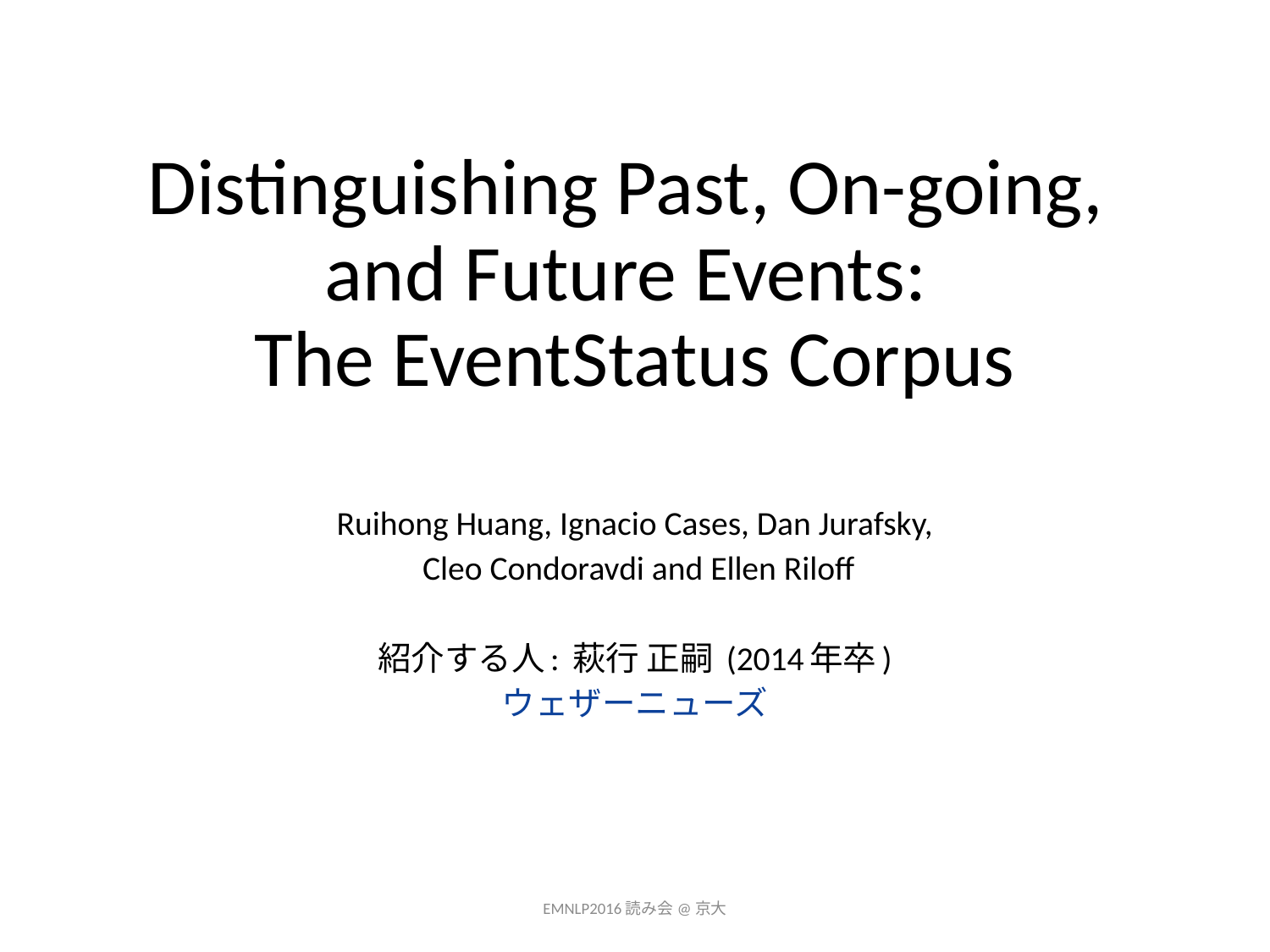

# Distinguishing Past, On-going, and Future Events: The EventStatus Corpus
Ruihong Huang, Ignacio Cases, Dan Jurafsky,
 Cleo Condoravdi and Ellen Riloff

紹介する人: 萩行 正嗣 (2014年卒)
ウェザーニューズ
EMNLP2016読み会@京大